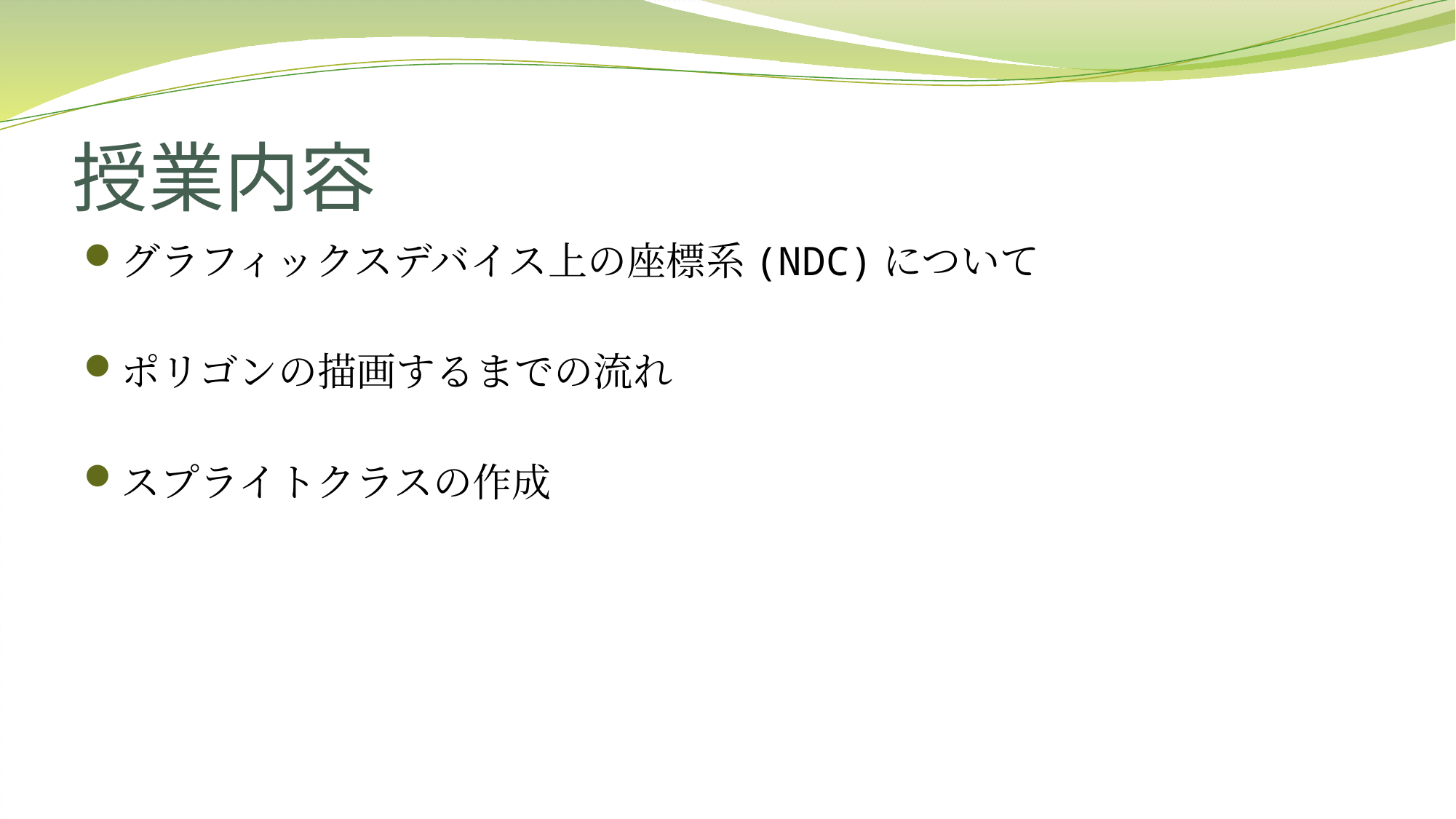

# 授業内容
グラフィックスデバイス上の座標系(NDC)について

ポリゴンの描画するまでの流れ

スプライトクラスの作成